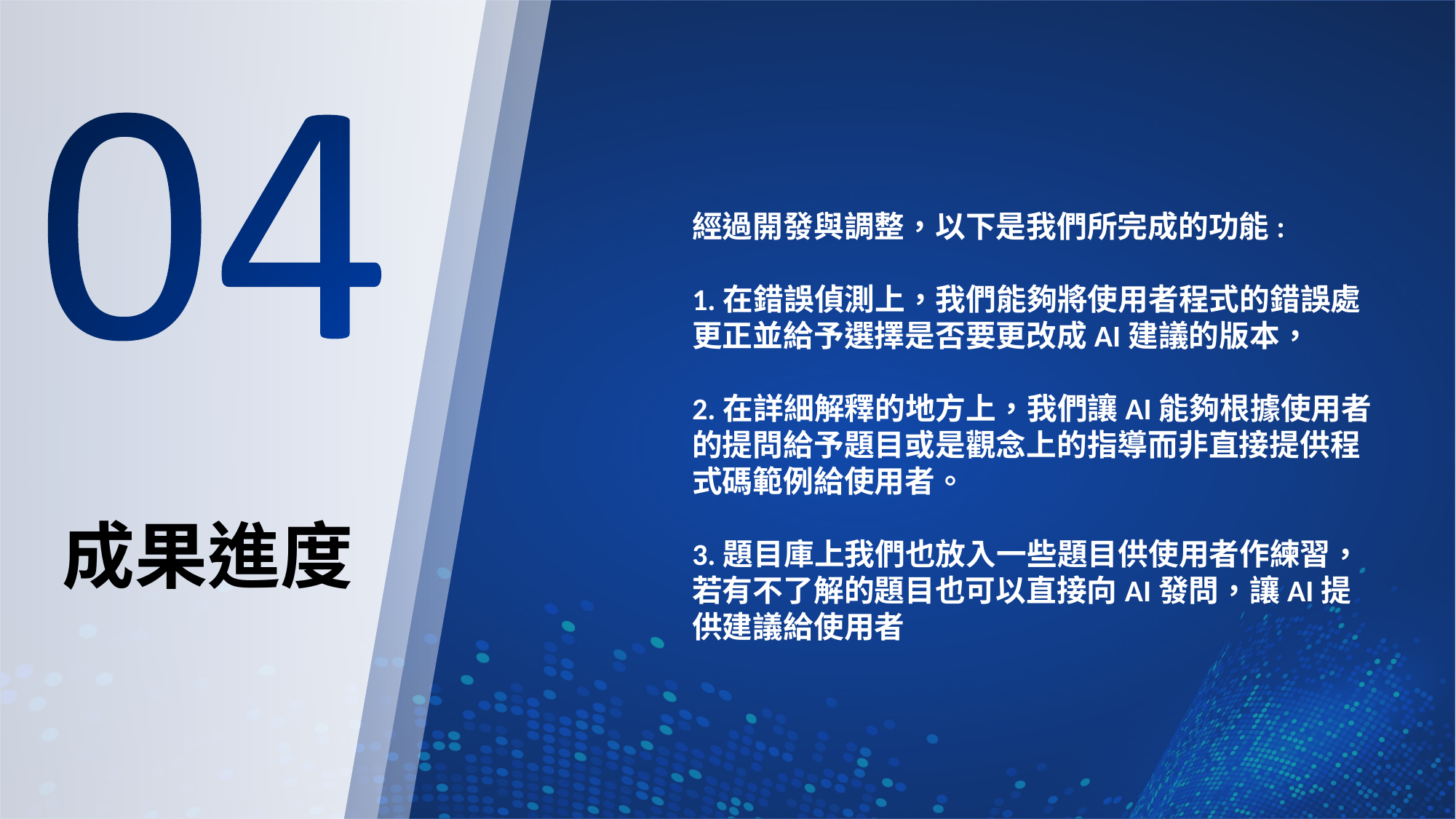

經過開發與調整，以下是我們所完成的功能:

1.在錯誤偵測上，我們能夠將使用者程式的錯誤處更正並給予選擇是否要更改成AI建議的版本，

2.在詳細解釋的地方上，我們讓AI能夠根據使用者的提問給予題目或是觀念上的指導而非直接提供程式碼範例給使用者。

3.題目庫上我們也放入一些題目供使用者作練習，若有不了解的題目也可以直接向AI發問，讓AI提供建議給使用者
成果進度